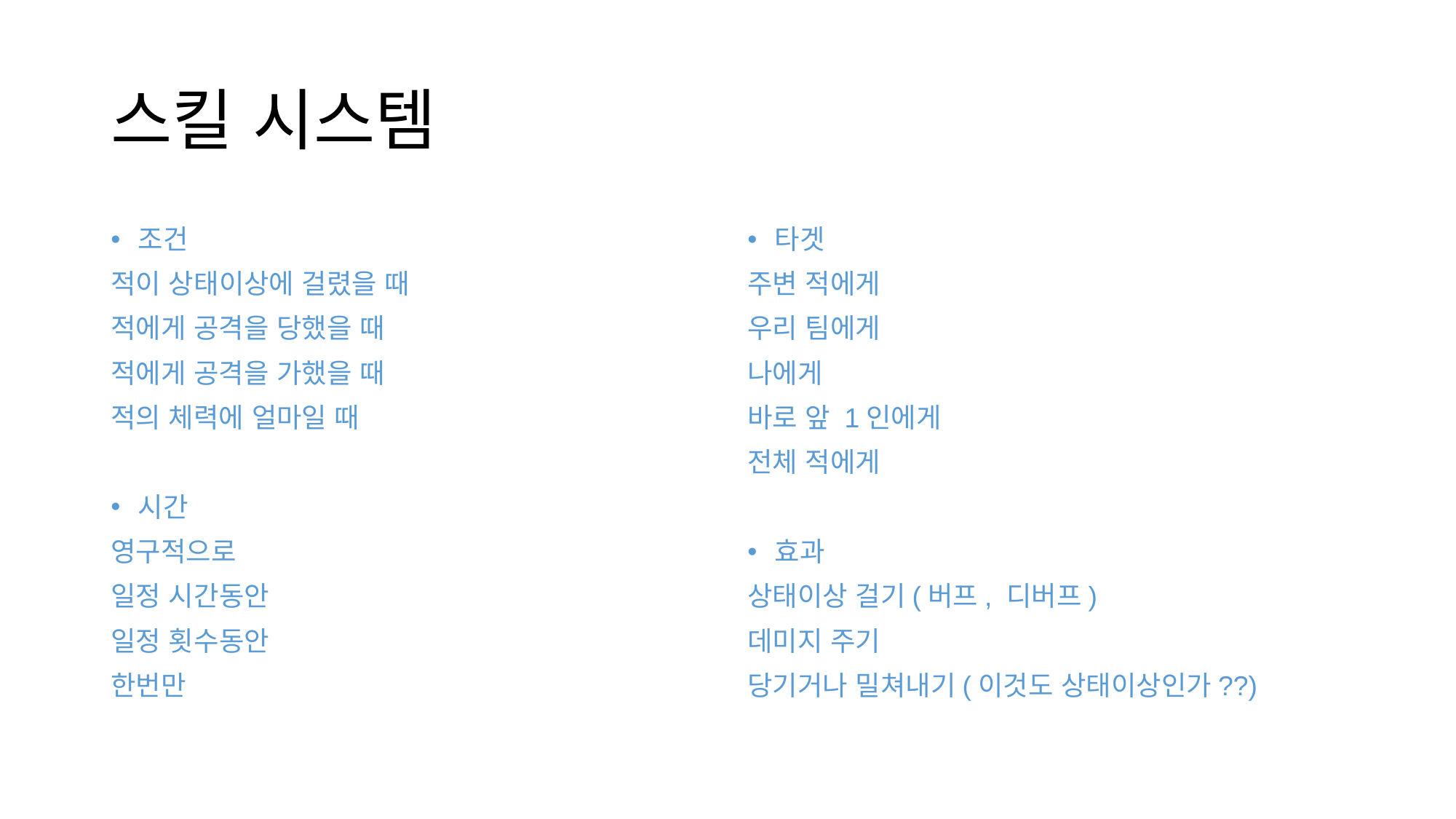

# 스킬 시스템
타겟
주변 적에게
우리 팀에게
나에게
바로 앞 1인에게
전체 적에게

효과
상태이상 걸기(버프, 디버프)
데미지 주기
당기거나 밀쳐내기(이것도 상태이상인가??)
조건
적이 상태이상에 걸렸을 때
적에게 공격을 당했을 때
적에게 공격을 가했을 때
적의 체력에 얼마일 때

시간
영구적으로
일정 시간동안
일정 횟수동안
한번만